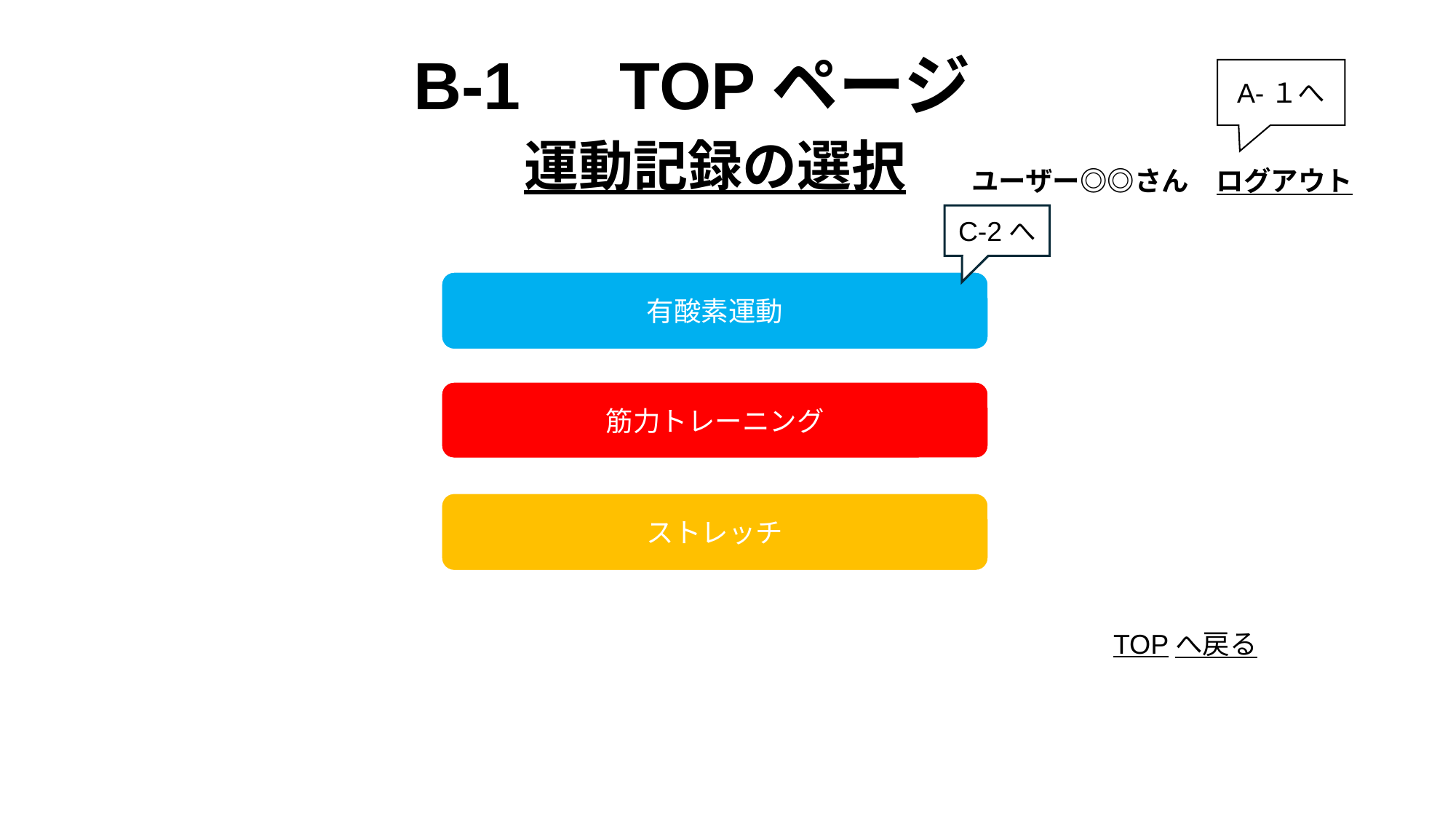

# B-1　TOPページ
A-１へ
運動記録の選択
ユーザー◎◎さん　ログアウト

C-2へ
有酸素運動
筋力トレーニング
ストレッチ
TOPへ戻る